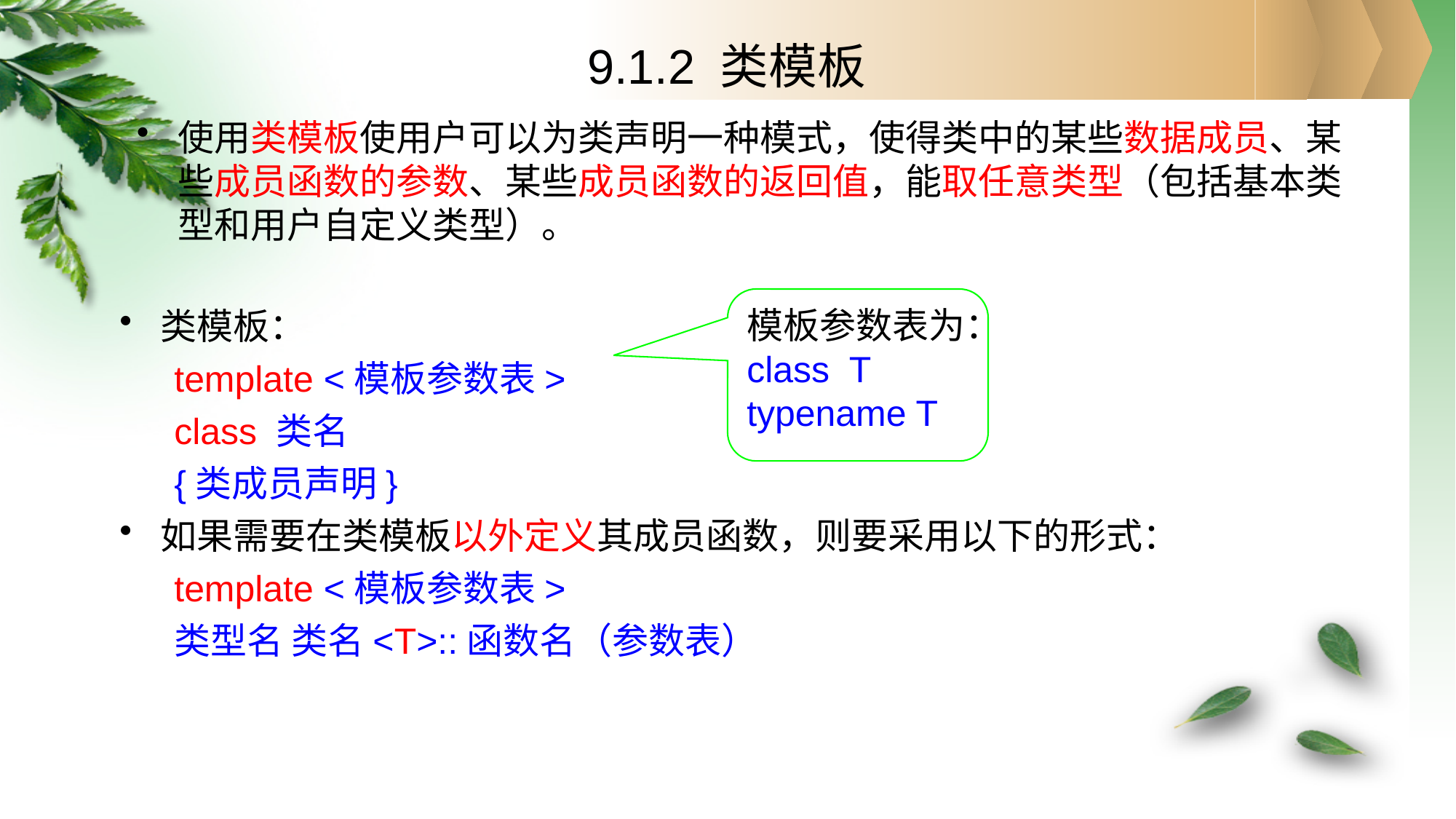

# 9.1.2 类模板
使用类模板使用户可以为类声明一种模式，使得类中的某些数据成员、某些成员函数的参数、某些成员函数的返回值，能取任意类型（包括基本类型和用户自定义类型）。

模板参数表为：
class  T
typename T
类模板：
template <模板参数表>
class 类名
{类成员声明}
如果需要在类模板以外定义其成员函数，则要采用以下的形式：
template <模板参数表>
类型名 类名<T>::函数名（参数表）